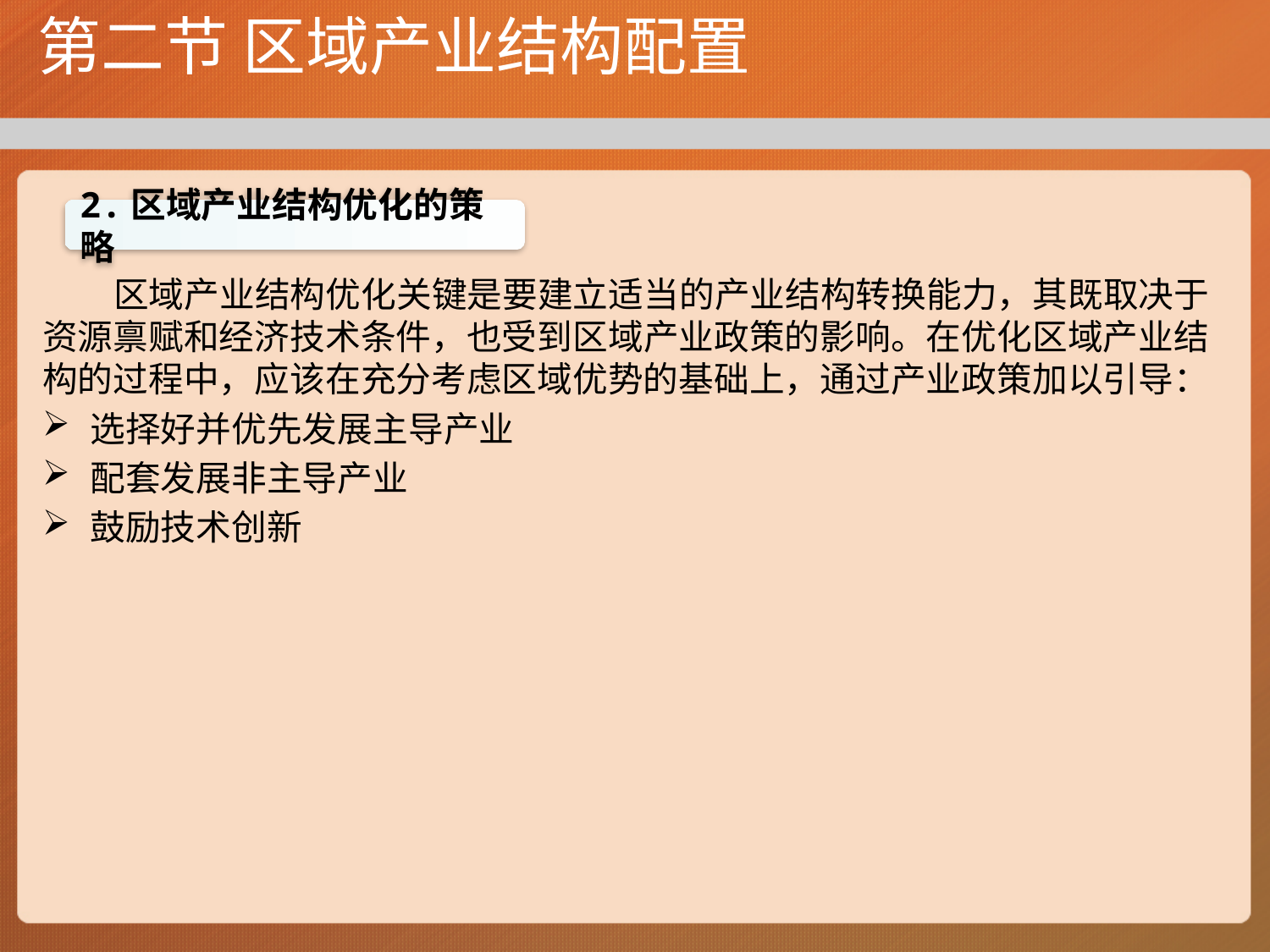

# 第二节 区域产业结构配置

        区域产业结构优化关键是要建立适当的产业结构转换能力，其既取决于资源禀赋和经济技术条件，也受到区域产业政策的影响。在优化区域产业结构的过程中，应该在充分考虑区域优势的基础上，通过产业政策加以引导：
选择好并优先发展主导产业
配套发展非主导产业
鼓励技术创新

2.区域产业结构优化的策略